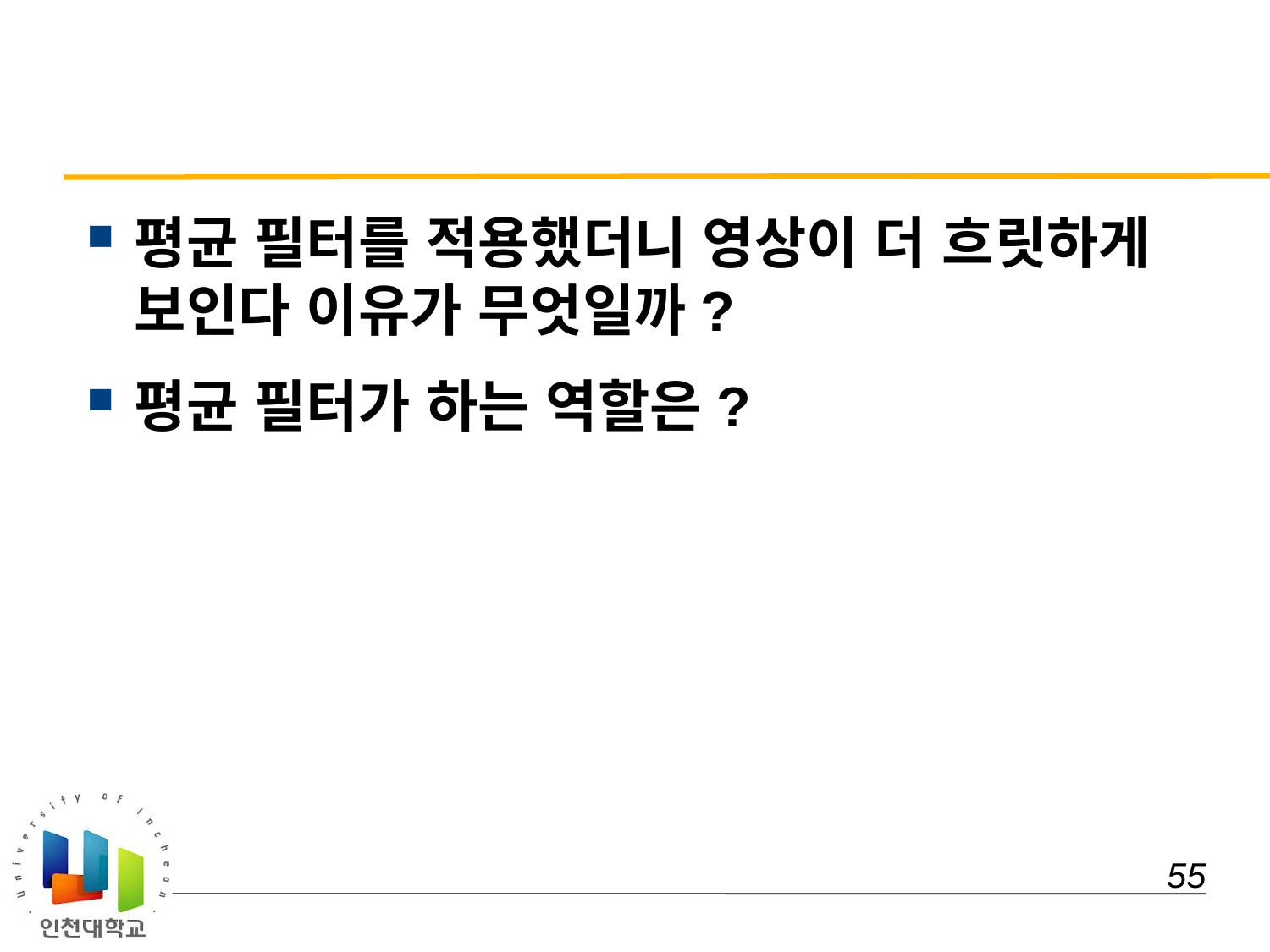

#
평균 필터를 적용했더니 영상이 더 흐릿하게 보인다 이유가 무엇일까?
평균 필터가 하는 역할은?
 55